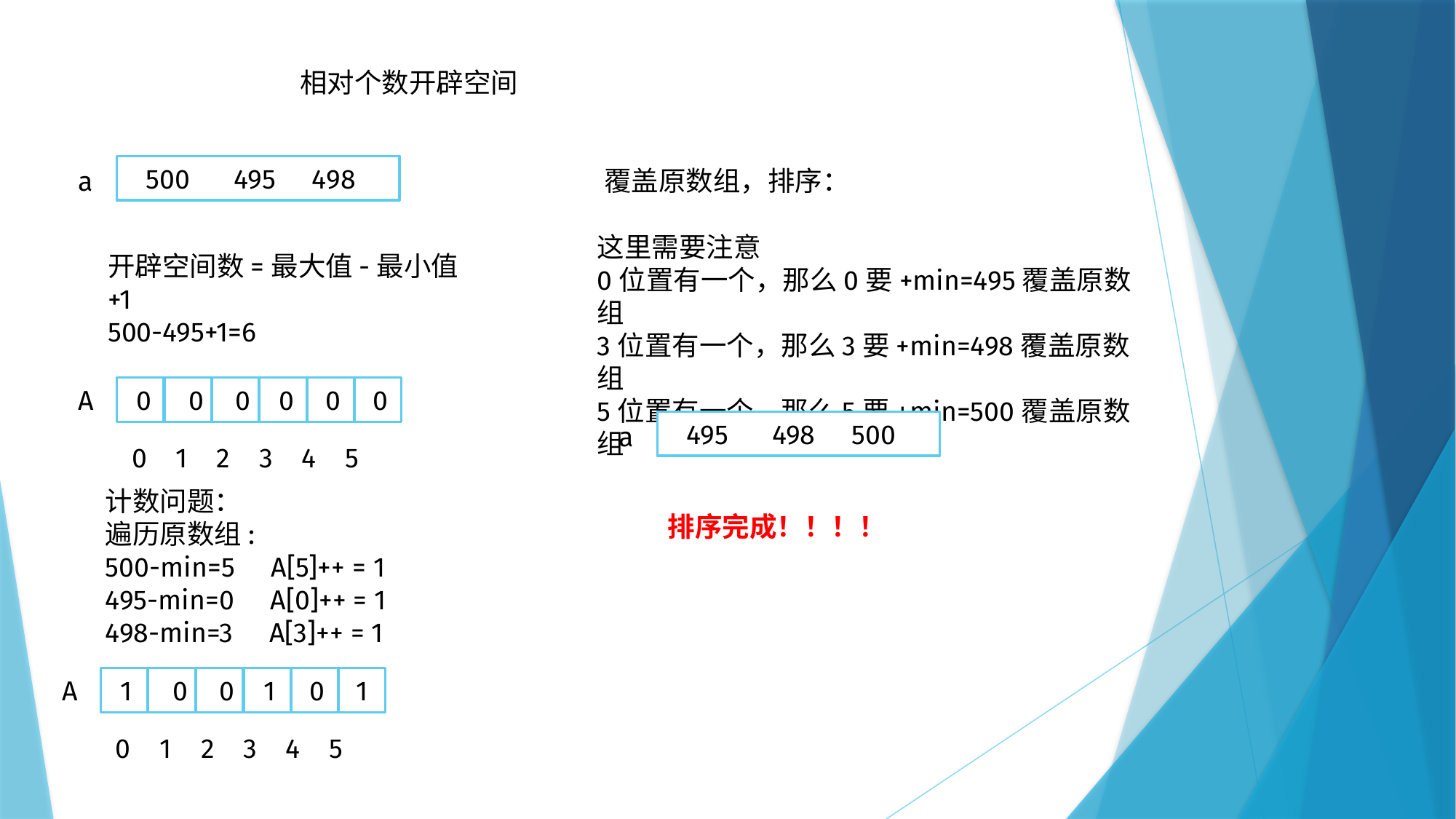

相对个数开辟空间

500      495     498
a
覆盖原数组，排序：
这里需要注意
0位置有一个，那么0要+min=495覆盖原数组
3位置有一个，那么3要+min=498覆盖原数组
5位置有一个，那么5要+min=500覆盖原数组
开辟空间数=最大值-最小值+1
500-495+1=6
A

0

0

0

0

0

0

495      498     500
a
 0    1    2    3    4    5
计数问题：
遍历原数组:
500-min=5     A[5]++ = 1
495-min=0     A[0]++ = 1
498-min=3     A[3]++ = 1
排序完成！！！！
A

1

0

0

1

0

1
 0    1    2    3    4    5